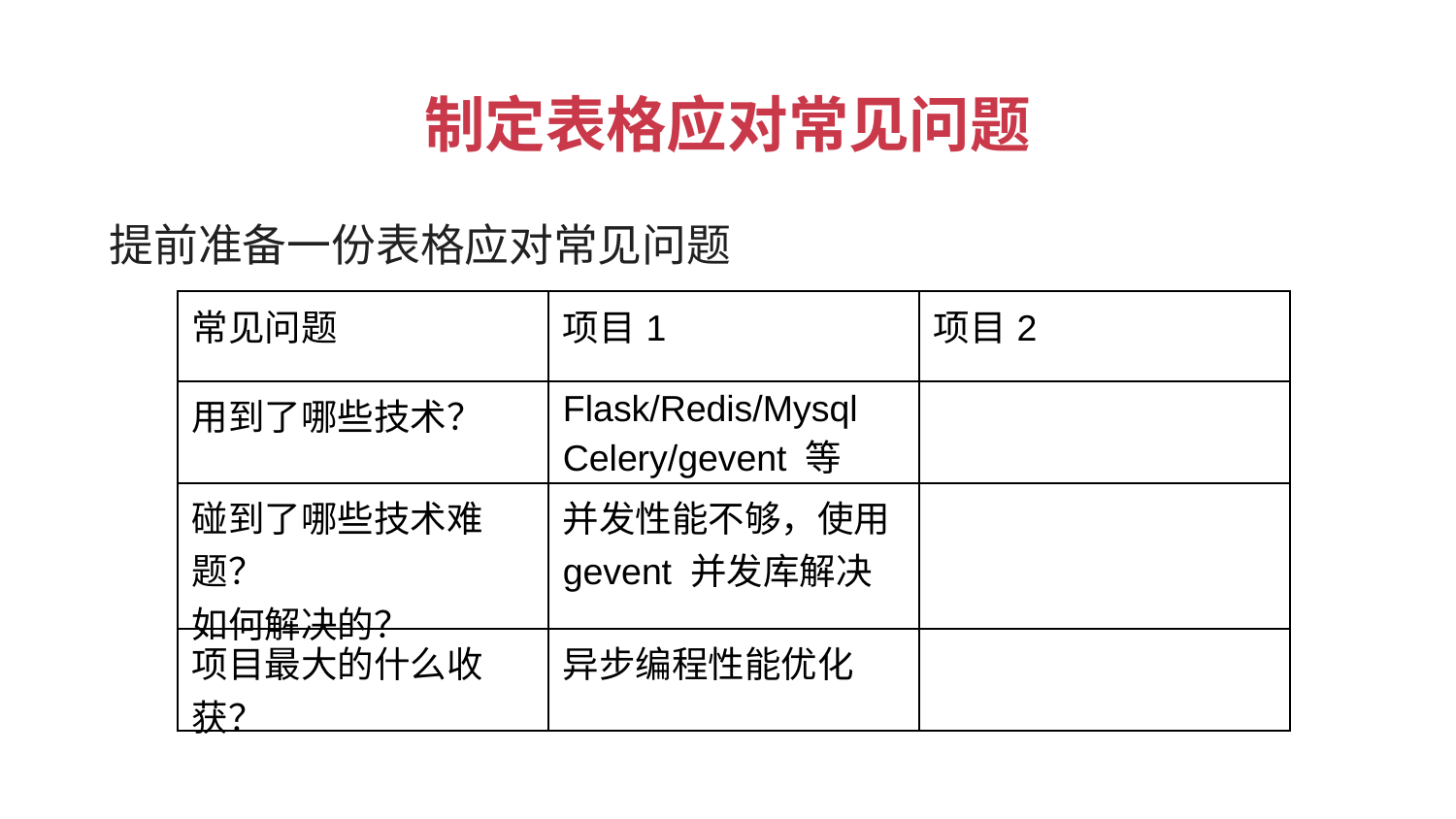

制定表格应对常见问题
 提前准备一份表格应对常见问题
| 常见问题 | 项目1 | 项目2 |
| --- | --- | --- |
| 用到了哪些技术？ | Flask/Redis/Mysql Celery/gevent 等 |  |
| 碰到了哪些技术难题？ 如何解决的？ | 并发性能不够，使用gevent 并发库解决 |  |
| 项目最大的什么收获？ | 异步编程性能优化 |  |